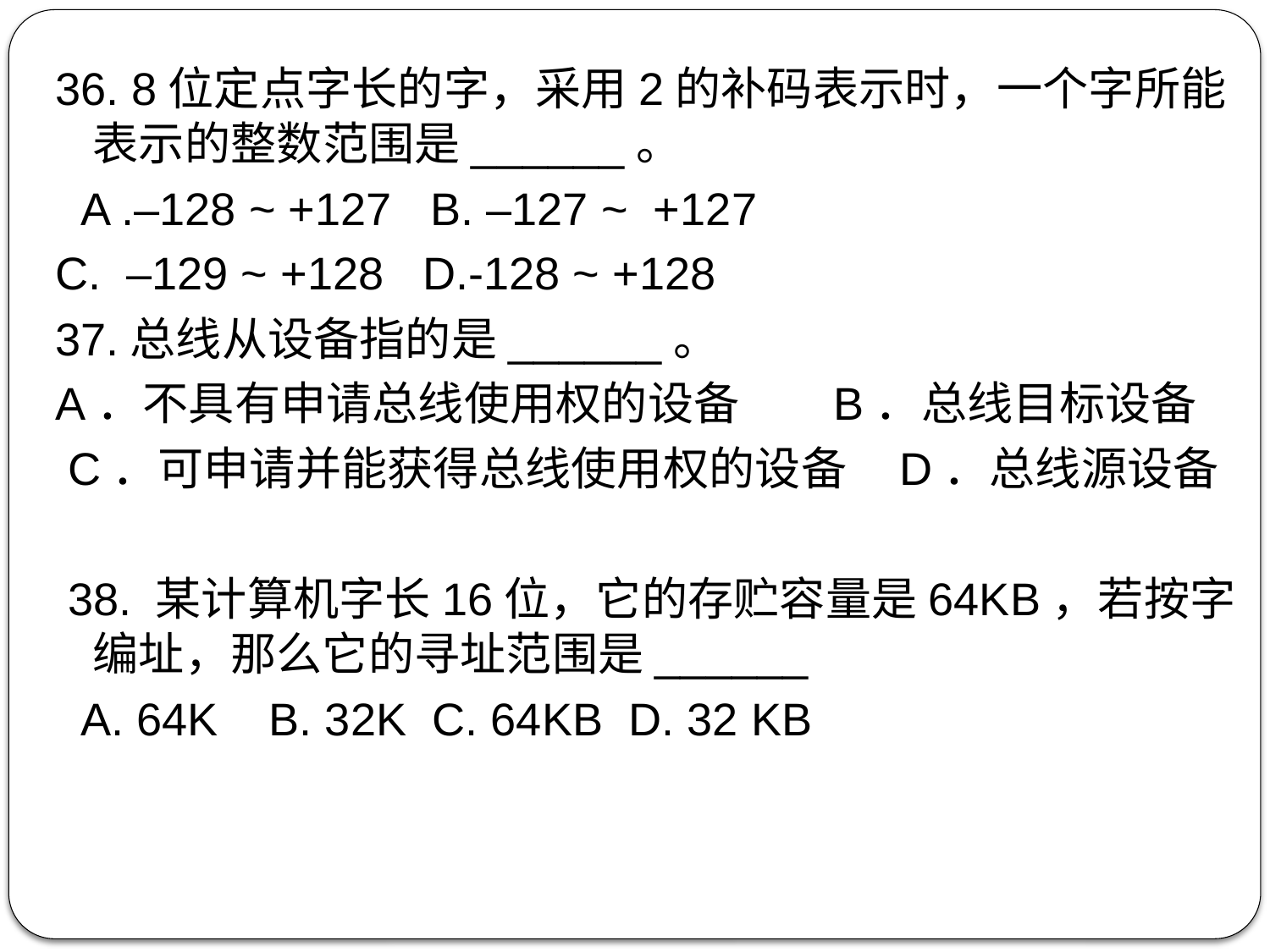

36. 8位定点字长的字，采用2的补码表示时，一个字所能表示的整数范围是______。
  A .–128 ~ +127   B. –127 ~  +127
C.  –129 ~ +128   D.-128 ~ +128
37.总线从设备指的是______。
A．不具有申请总线使用权的设备        B．总线目标设备
 C．可申请并能获得总线使用权的设备    D．总线源设备

 38. 某计算机字长16位，它的存贮容量是64KB，若按字编址，那么它的寻址范围是______
  A. 64K    B. 32K  C. 64KB  D. 32 KB